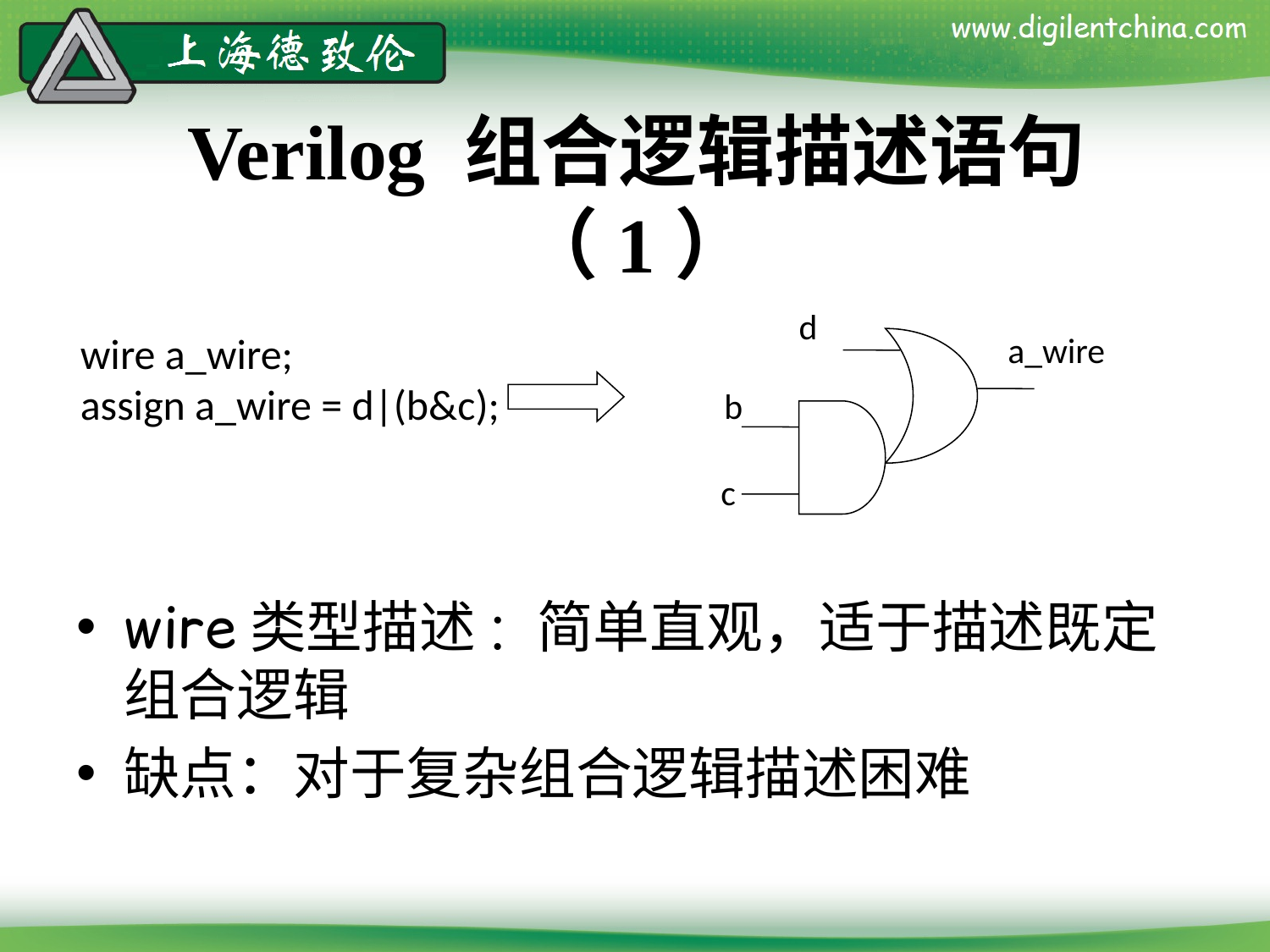

# Verilog 组合逻辑描述语句（1）

d
wire a_wire;
assign a_wire = d|(b&c);

a_wire

b

c

wire类型描述: 简单直观，适于描述既定组合逻辑
缺点：对于复杂组合逻辑描述困难